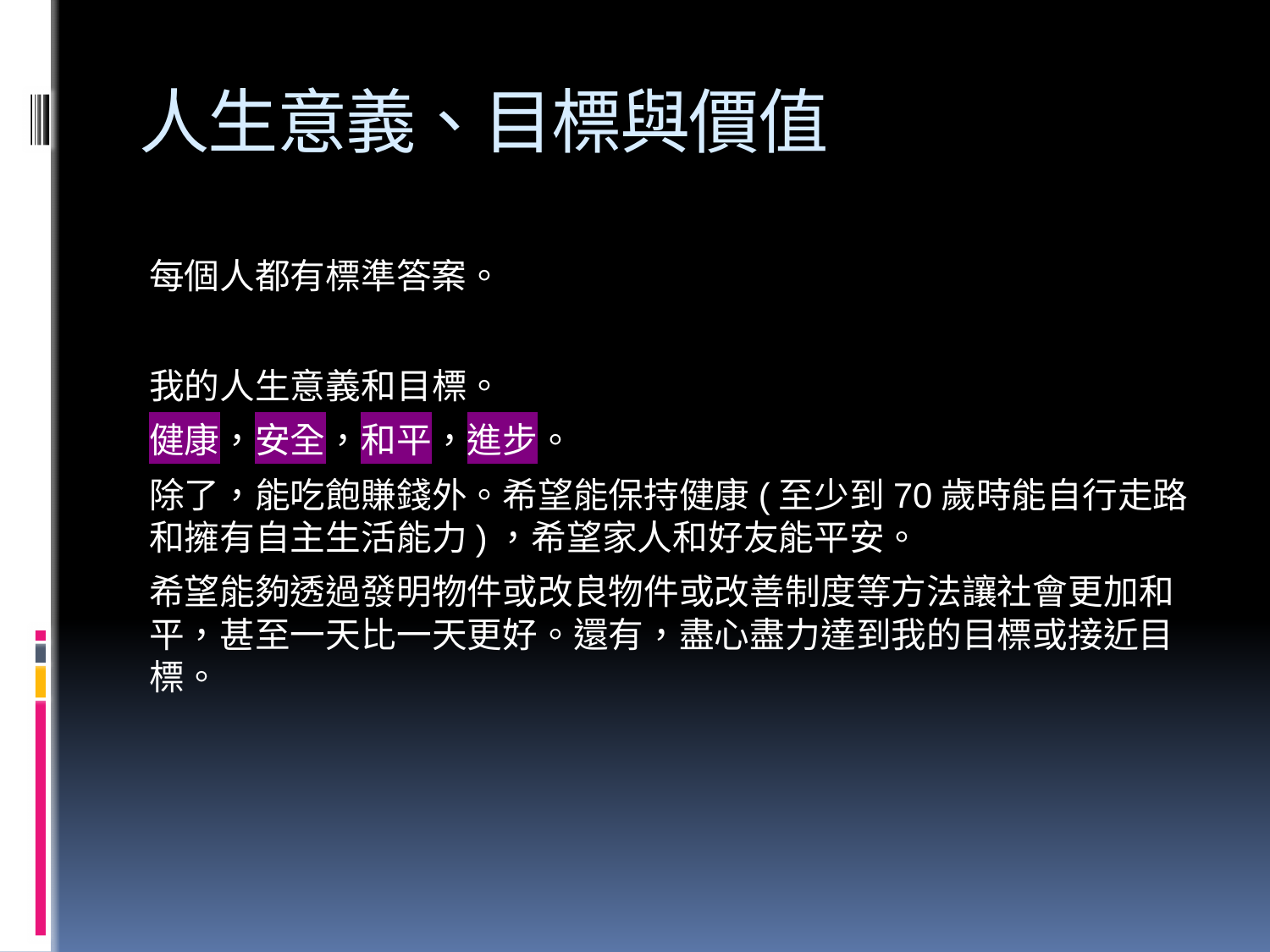

# 人生意義、目標與價值
每個人都有標準答案。

我的人生意義和目標。
健康，安全，和平，進步。
除了，能吃飽賺錢外。希望能保持健康(至少到70歲時能自行走路和擁有自主生活能力)，希望家人和好友能平安。
希望能夠透過發明物件或改良物件或改善制度等方法讓社會更加和平，甚至一天比一天更好。還有，盡心盡力達到我的目標或接近目標。